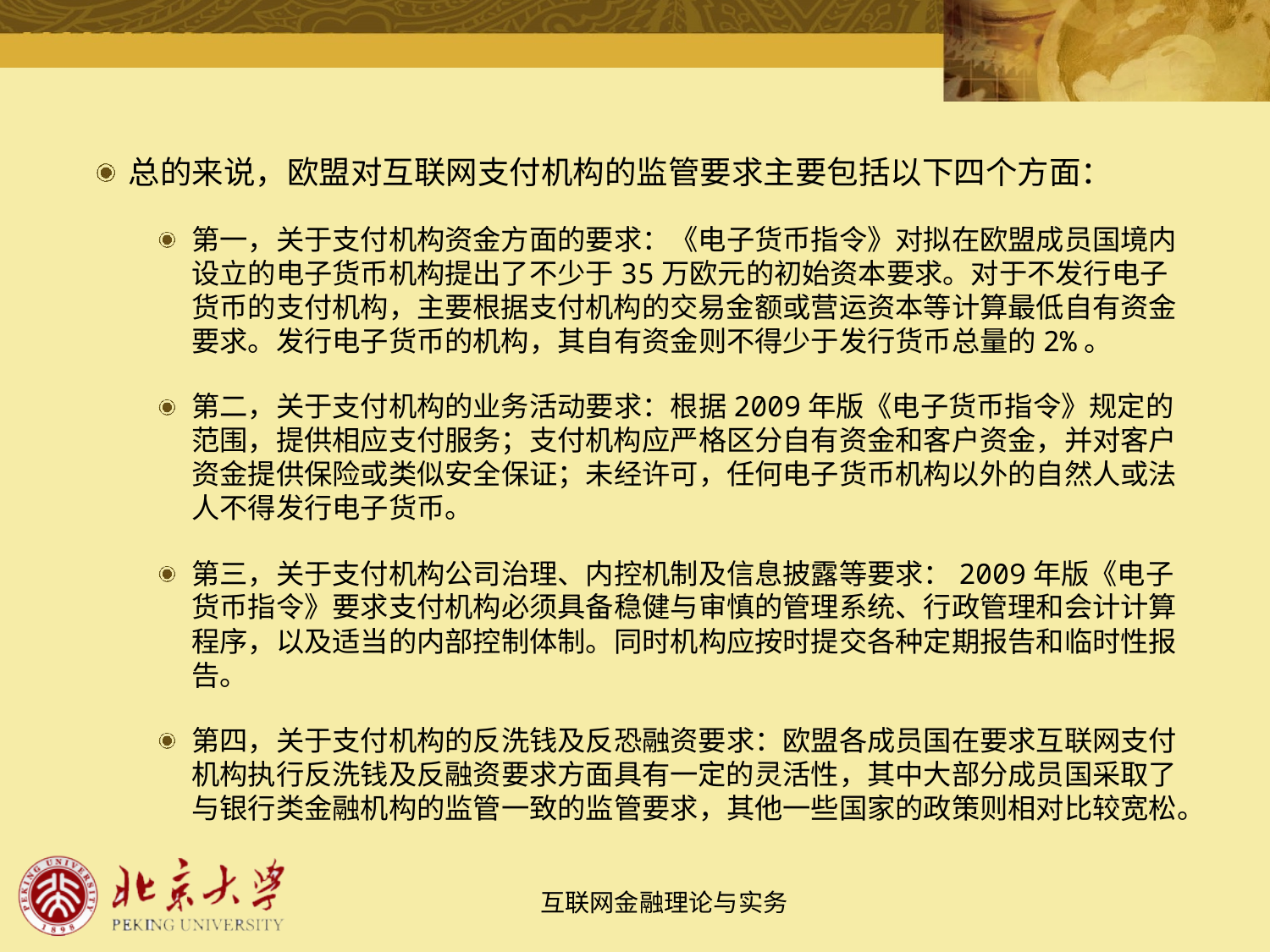

总的来说，欧盟对互联网支付机构的监管要求主要包括以下四个方面：
第一，关于支付机构资金方面的要求：《电子货币指令》对拟在欧盟成员国境内设立的电子货币机构提出了不少于35万欧元的初始资本要求。对于不发行电子货币的支付机构，主要根据支付机构的交易金额或营运资本等计算最低自有资金要求。发行电子货币的机构，其自有资金则不得少于发行货币总量的2%。
第二，关于支付机构的业务活动要求：根据2009年版《电子货币指令》规定的范围，提供相应支付服务；支付机构应严格区分自有资金和客户资金，并对客户资金提供保险或类似安全保证；未经许可，任何电子货币机构以外的自然人或法人不得发行电子货币。
第三，关于支付机构公司治理、内控机制及信息披露等要求：2009年版《电子货币指令》要求支付机构必须具备稳健与审慎的管理系统、行政管理和会计计算程序，以及适当的内部控制体制。同时机构应按时提交各种定期报告和临时性报告。
第四，关于支付机构的反洗钱及反恐融资要求：欧盟各成员国在要求互联网支付机构执行反洗钱及反融资要求方面具有一定的灵活性，其中大部分成员国采取了与银行类金融机构的监管一致的监管要求，其他一些国家的政策则相对比较宽松。